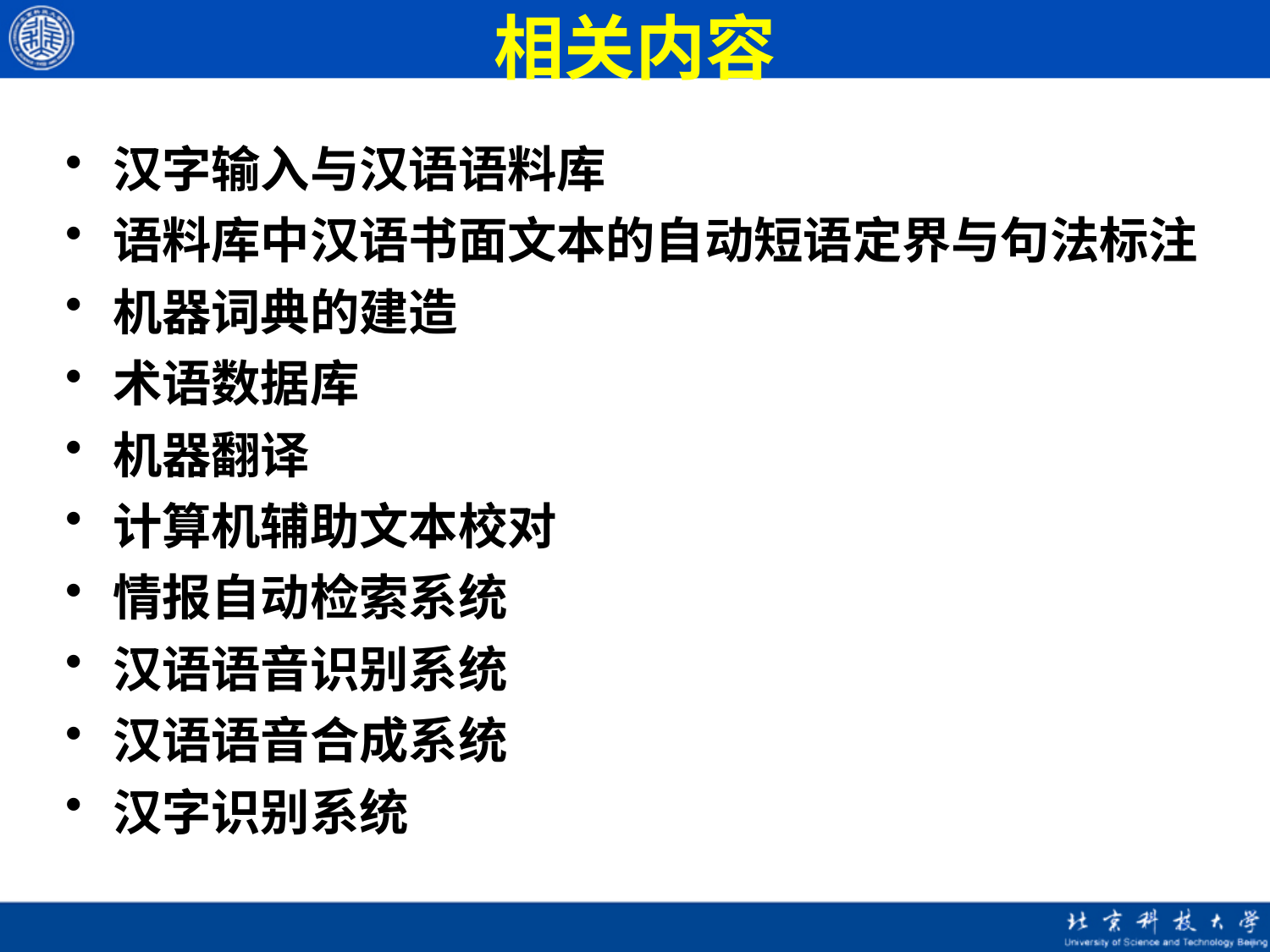

# 相关内容
汉字输入与汉语语料库
语料库中汉语书面文本的自动短语定界与句法标注
机器词典的建造
术语数据库
机器翻译
计算机辅助文本校对
情报自动检索系统
汉语语音识别系统
汉语语音合成系统
汉字识别系统
45